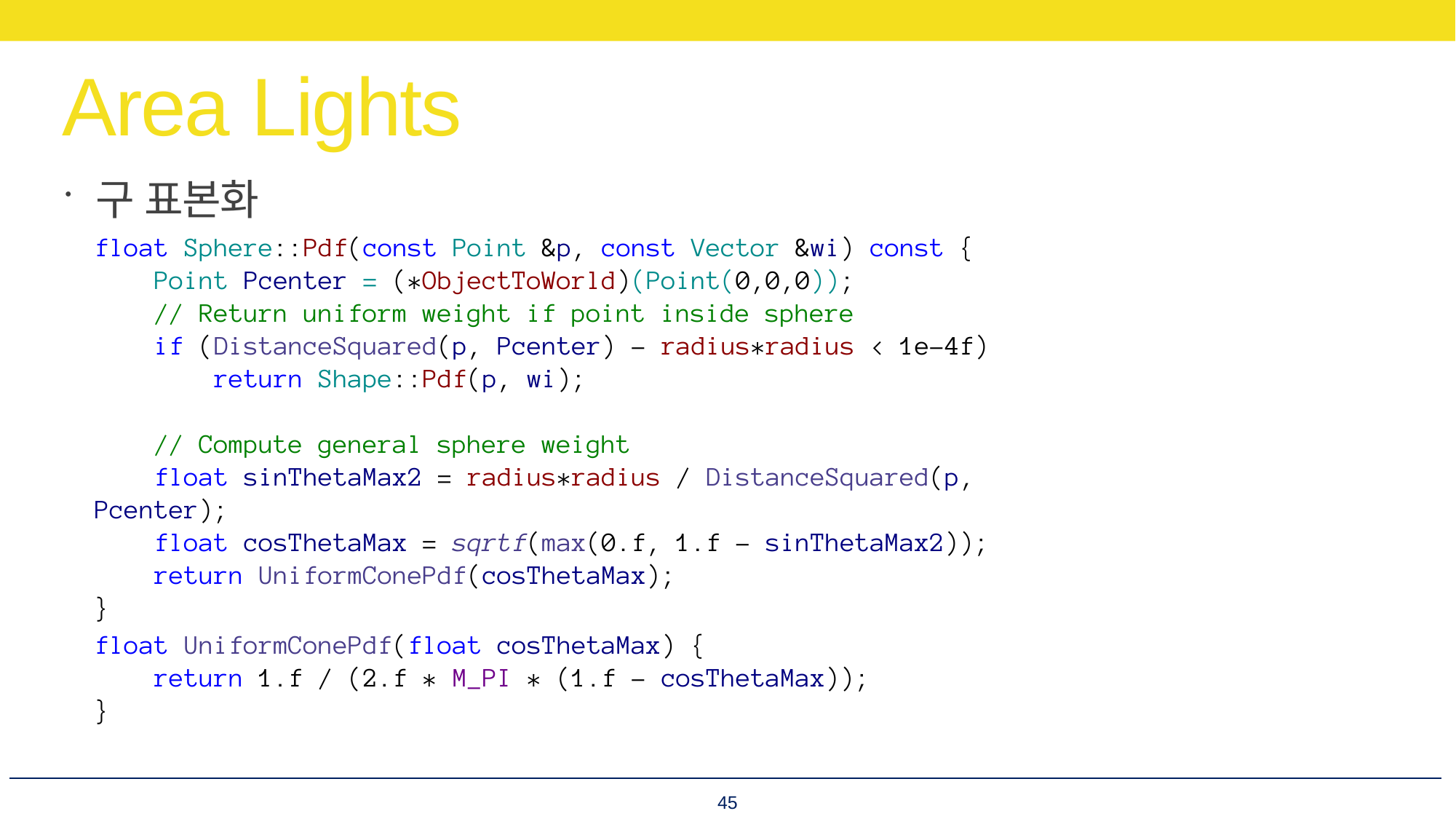

# Area Lights
구 표본화
float Sphere::Pdf(const Point &p, const Vector &wi) const {
    Point Pcenter = (*ObjectToWorld)(Point(0,0,0));
    // Return uniform weight if point inside sphere
    if (DistanceSquared(p, Pcenter) - radius*radius < 1e-4f)
        return Shape::Pdf(p, wi);

    // Compute general sphere weight
    float sinThetaMax2 = radius*radius / DistanceSquared(p, Pcenter);
    float cosThetaMax = sqrtf(max(0.f, 1.f - sinThetaMax2));
    return UniformConePdf(cosThetaMax);
}
float UniformConePdf(float cosThetaMax) {
    return 1.f / (2.f * M_PI * (1.f - cosThetaMax));
}
45